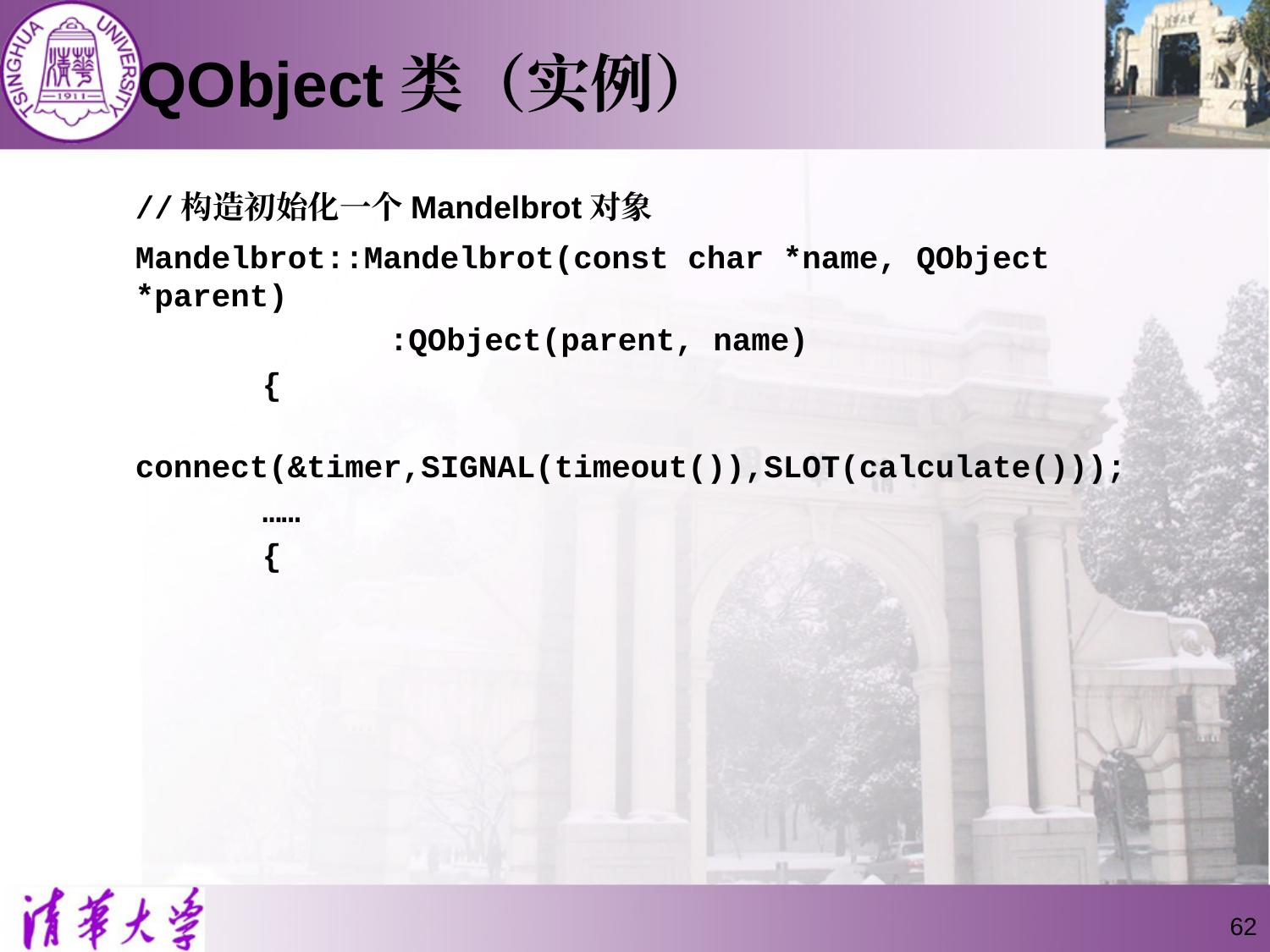

# QObject类（实例）
	//构造初始化一个Mandelbrot对象
	Mandelbrot::Mandelbrot(const char *name, QObject *parent)
			:QObject(parent, name)
		{
			connect(&timer,SIGNAL(timeout()),SLOT(calculate()));
		……
		{

62